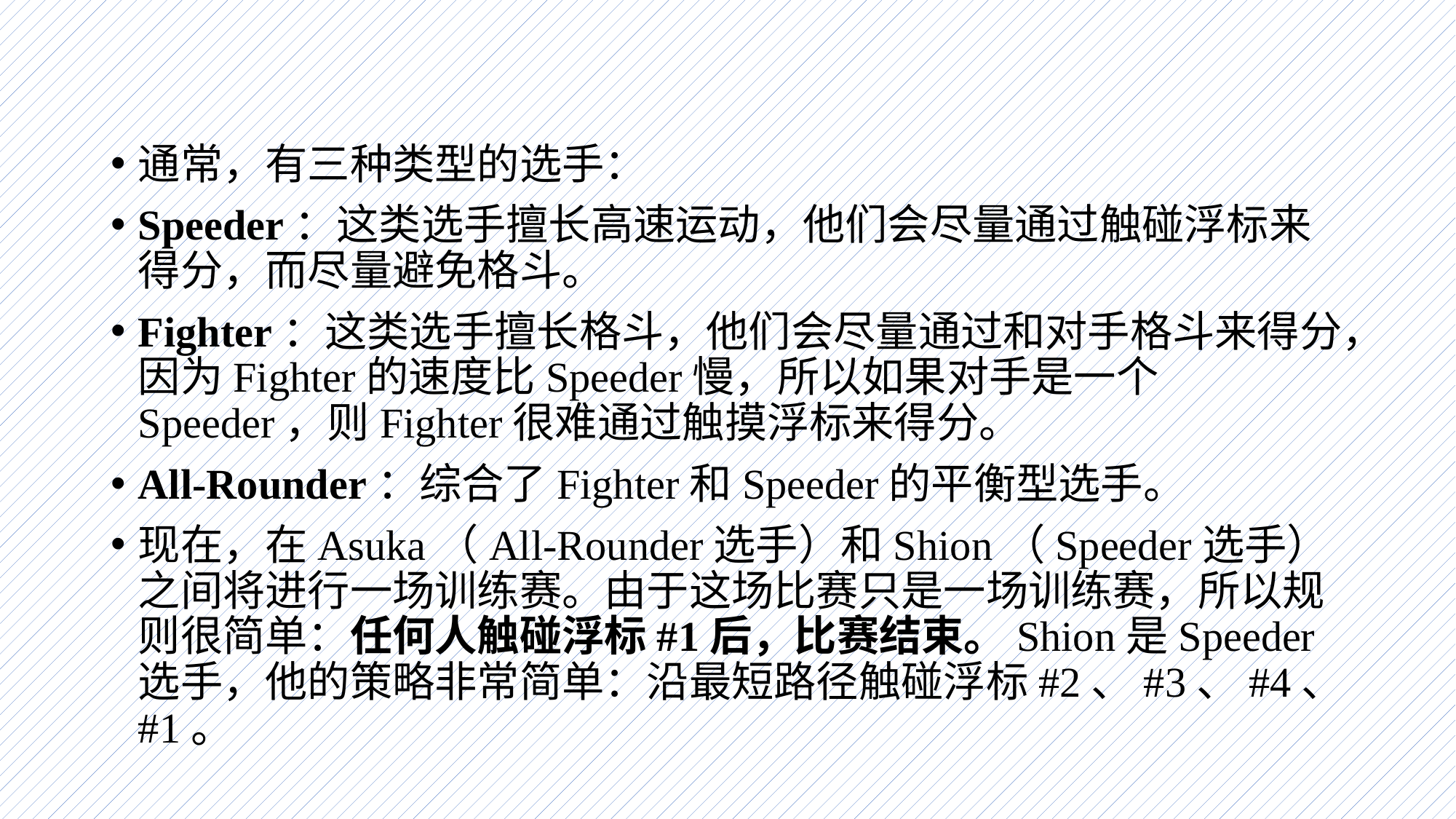

#
通常，有三种类型的选手：
Speeder：这类选手擅长高速运动，他们会尽量通过触碰浮标来得分，而尽量避免格斗。
Fighter：这类选手擅长格斗，他们会尽量通过和对手格斗来得分，因为Fighter的速度比Speeder慢，所以如果对手是一个Speeder，则Fighter很难通过触摸浮标来得分。
All-Rounder：综合了Fighter和Speeder的平衡型选手。
现在，在Asuka（All-Rounder选手）和Shion（Speeder选手）之间将进行一场训练赛。由于这场比赛只是一场训练赛，所以规则很简单：任何人触碰浮标#1后，比赛结束。Shion是Speeder选手，他的策略非常简单：沿最短路径触碰浮标#2、#3、#4、#1。